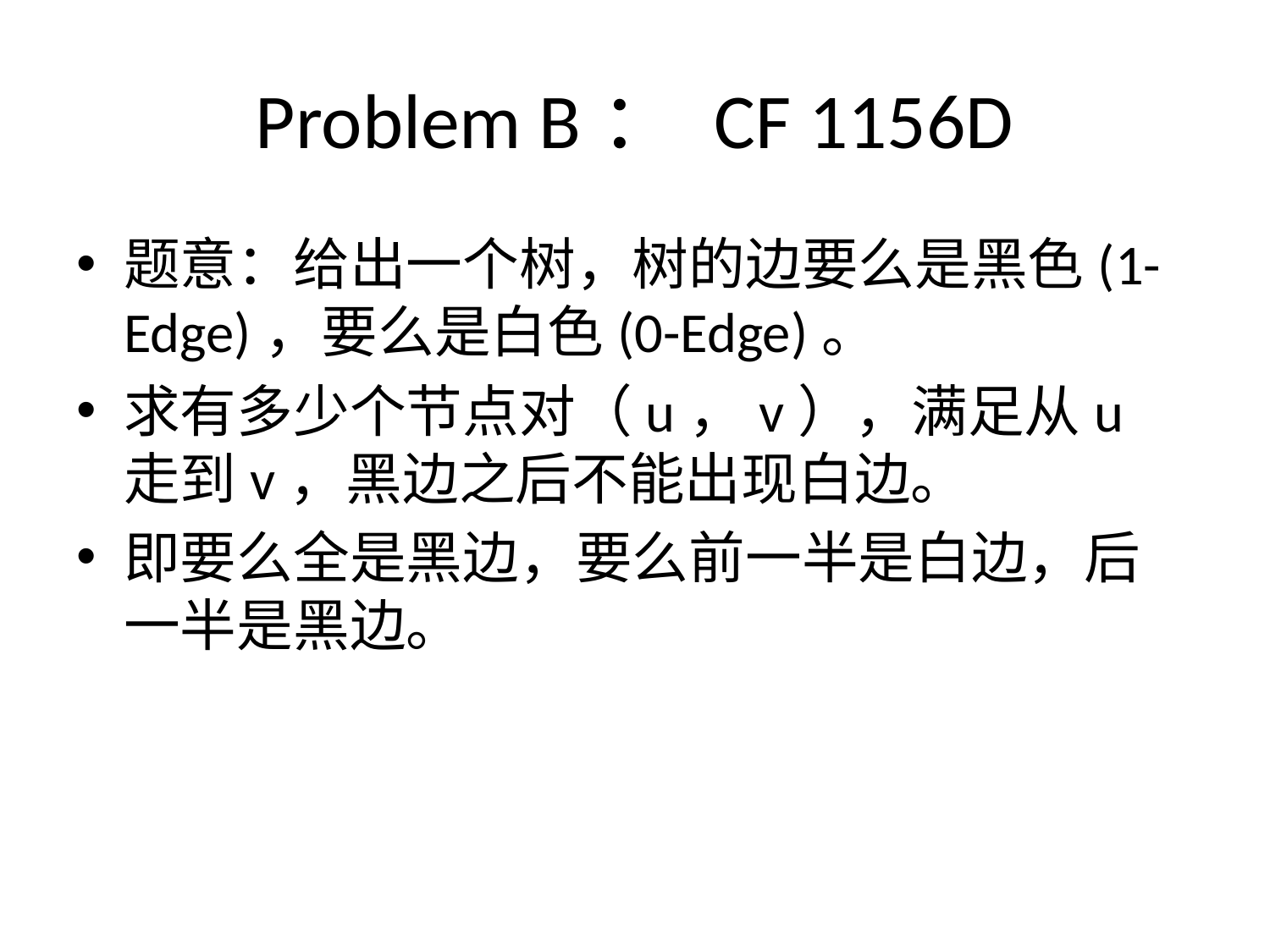

# Problem B： CF 1156D
题意：给出一个树，树的边要么是黑色(1-Edge)，要么是白色(0-Edge)。
求有多少个节点对（u，v），满足从u走到v，黑边之后不能出现白边。
即要么全是黑边，要么前一半是白边，后一半是黑边。